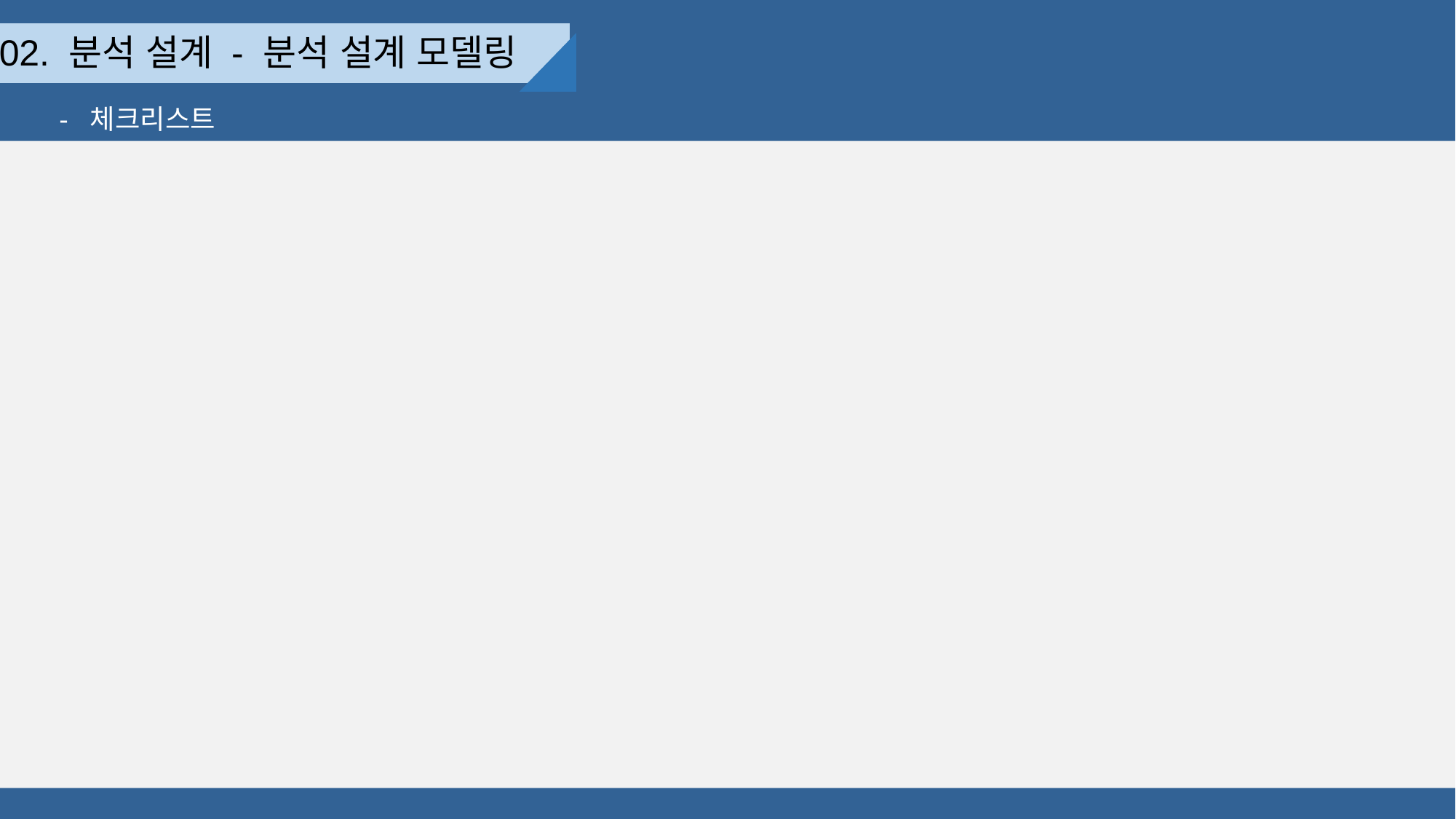

02. 분석 설계 - 분석 설계 모델링

-  체크리스트